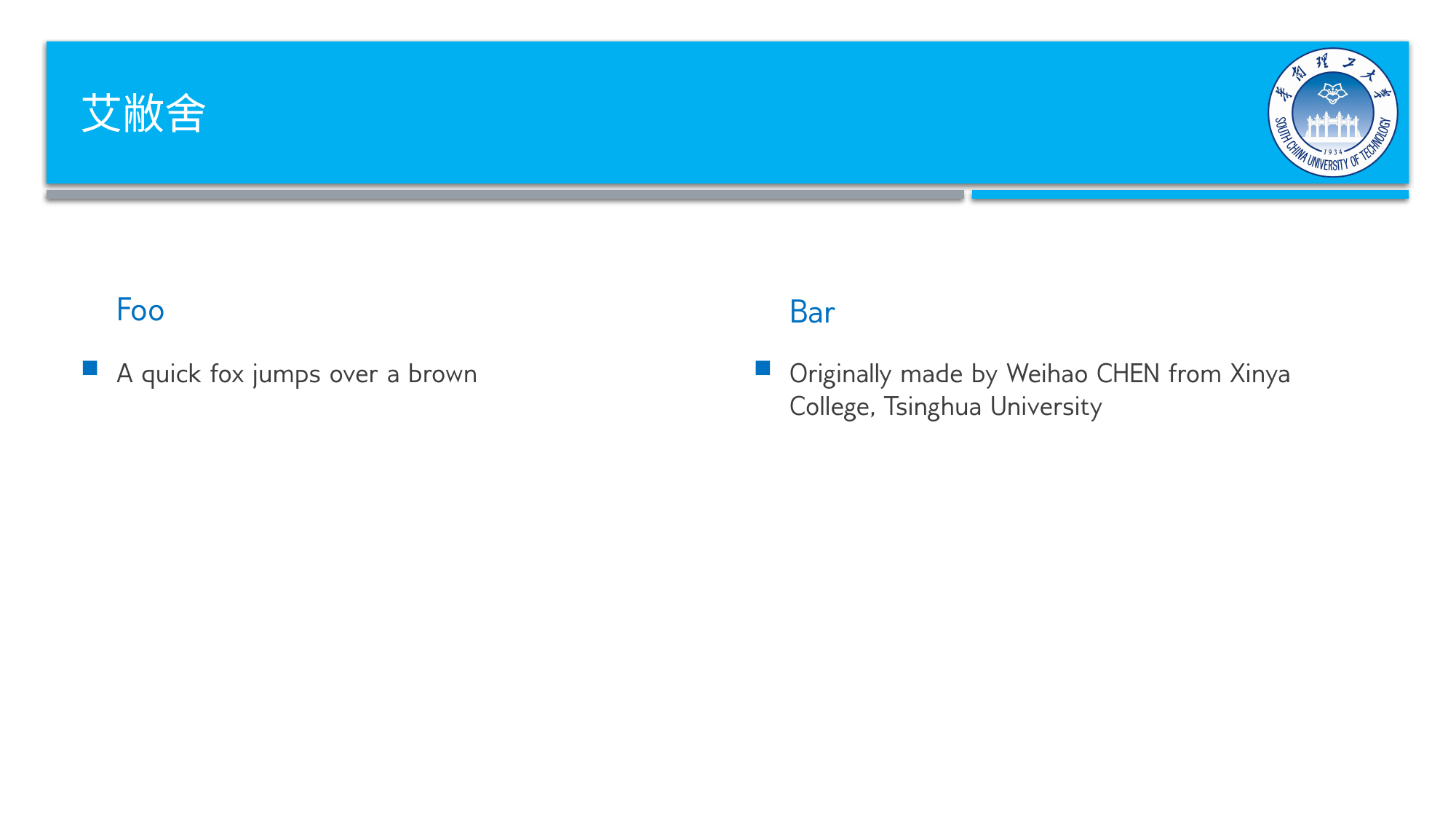

# 艾敝舍
Foo
Bar
A quick fox jumps over a brown
Originally made by Weihao CHEN from Xinya College, Tsinghua University